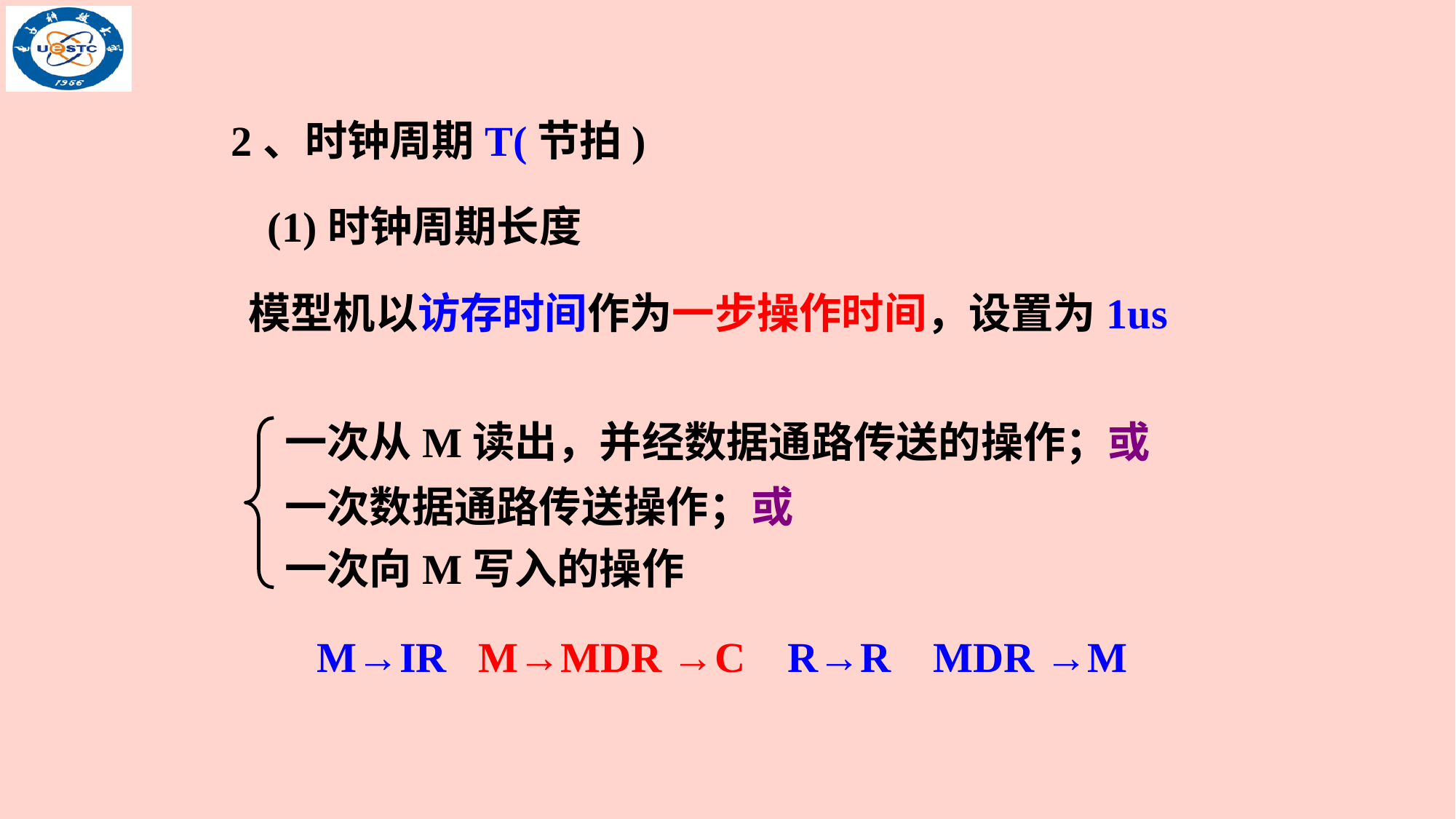

2、时钟周期T(节拍)
(1)时钟周期长度
模型机以访存时间作为一步操作时间，设置为1us
一次从M读出，并经数据通路传送的操作；或
一次数据通路传送操作；或
一次向M写入的操作

M→IR   M→MDR →C    R→R    MDR →M